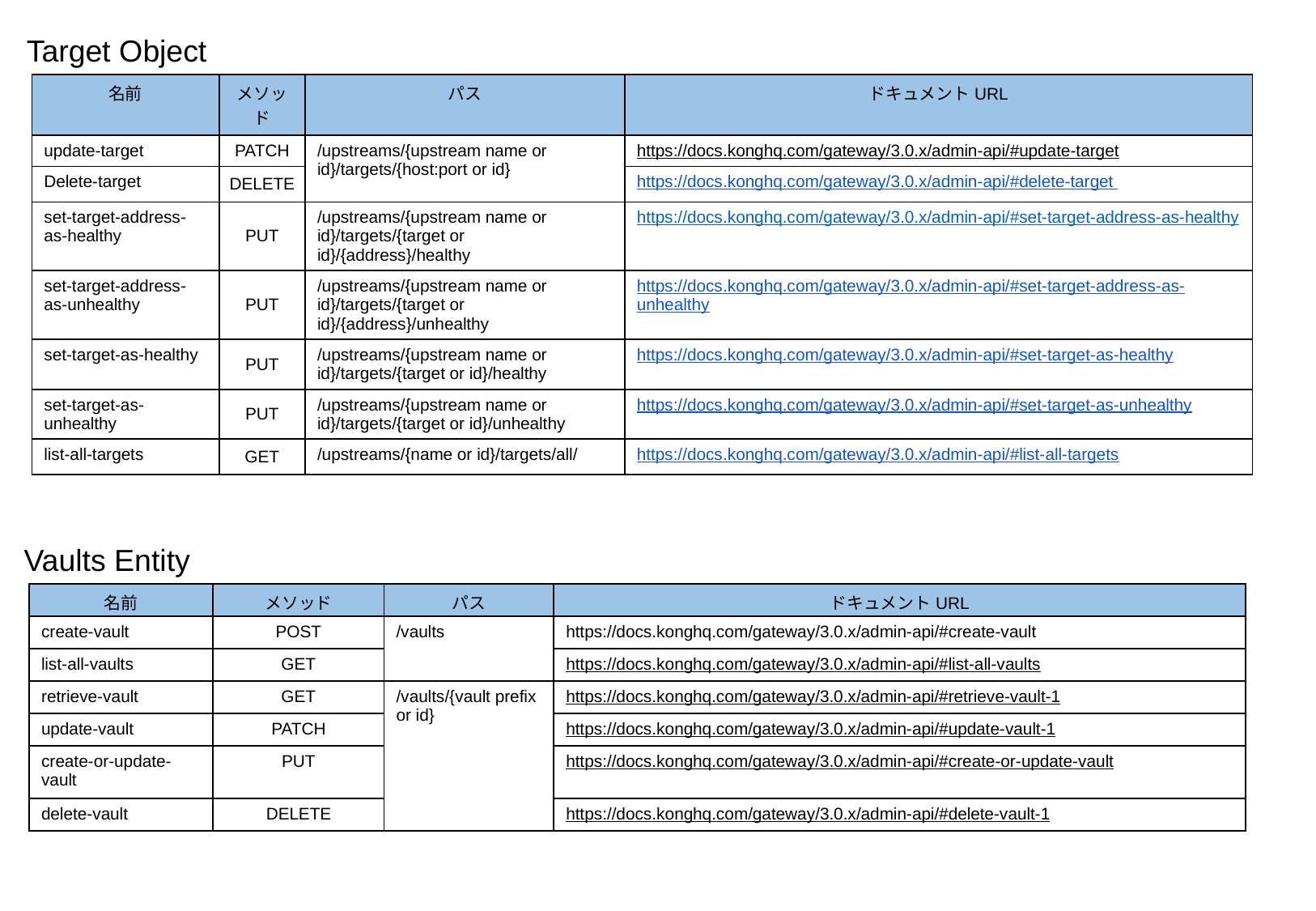

Target Object
| 名前 | メソッド | パス | ドキュメントURL |
| --- | --- | --- | --- |
| update-target | PATCH | /upstreams/{upstream name or id}/targets/{host:port or id} | https://docs.konghq.com/gateway/3.0.x/admin-api/#update-target |
| Delete-target | DELETE | /upstreams/{upstream name or id}/targets/{host:port or id} | https://docs.konghq.com/gateway/3.0.x/admin-api/#delete-target |
| set-target-address-as-healthy | PUT | /upstreams/{upstream name or id}/targets/{target or id}/{address}/healthy | https://docs.konghq.com/gateway/3.0.x/admin-api/#set-target-address-as-healthy |
| set-target-address-as-unhealthy | PUT | /upstreams/{upstream name or id}/targets/{target or id}/{address}/unhealthy | https://docs.konghq.com/gateway/3.0.x/admin-api/#set-target-address-as-unhealthy |
| set-target-as-healthy | PUT | /upstreams/{upstream name or id}/targets/{target or id}/healthy | https://docs.konghq.com/gateway/3.0.x/admin-api/#set-target-as-healthy |
| set-target-as-unhealthy | PUT | /upstreams/{upstream name or id}/targets/{target or id}/unhealthy | https://docs.konghq.com/gateway/3.0.x/admin-api/#set-target-as-unhealthy |
| list-all-targets | GET | /upstreams/{name or id}/targets/all/ | https://docs.konghq.com/gateway/3.0.x/admin-api/#list-all-targets |
Vaults Entity
| 名前 | メソッド | パス | ドキュメントURL |
| --- | --- | --- | --- |
| create-vault | POST | /vaults | https://docs.konghq.com/gateway/3.0.x/admin-api/#create-vault |
| list-all-vaults | GET |  | https://docs.konghq.com/gateway/3.0.x/admin-api/#list-all-vaults |
| retrieve-vault | GET | /vaults/{vault prefix or id} | https://docs.konghq.com/gateway/3.0.x/admin-api/#retrieve-vault-1 |
| update-vault | PATCH |  | https://docs.konghq.com/gateway/3.0.x/admin-api/#update-vault-1 |
| create-or-update-vault | PUT |  | https://docs.konghq.com/gateway/3.0.x/admin-api/#create-or-update-vault |
| delete-vault | DELETE |  | https://docs.konghq.com/gateway/3.0.x/admin-api/#delete-vault-1 |